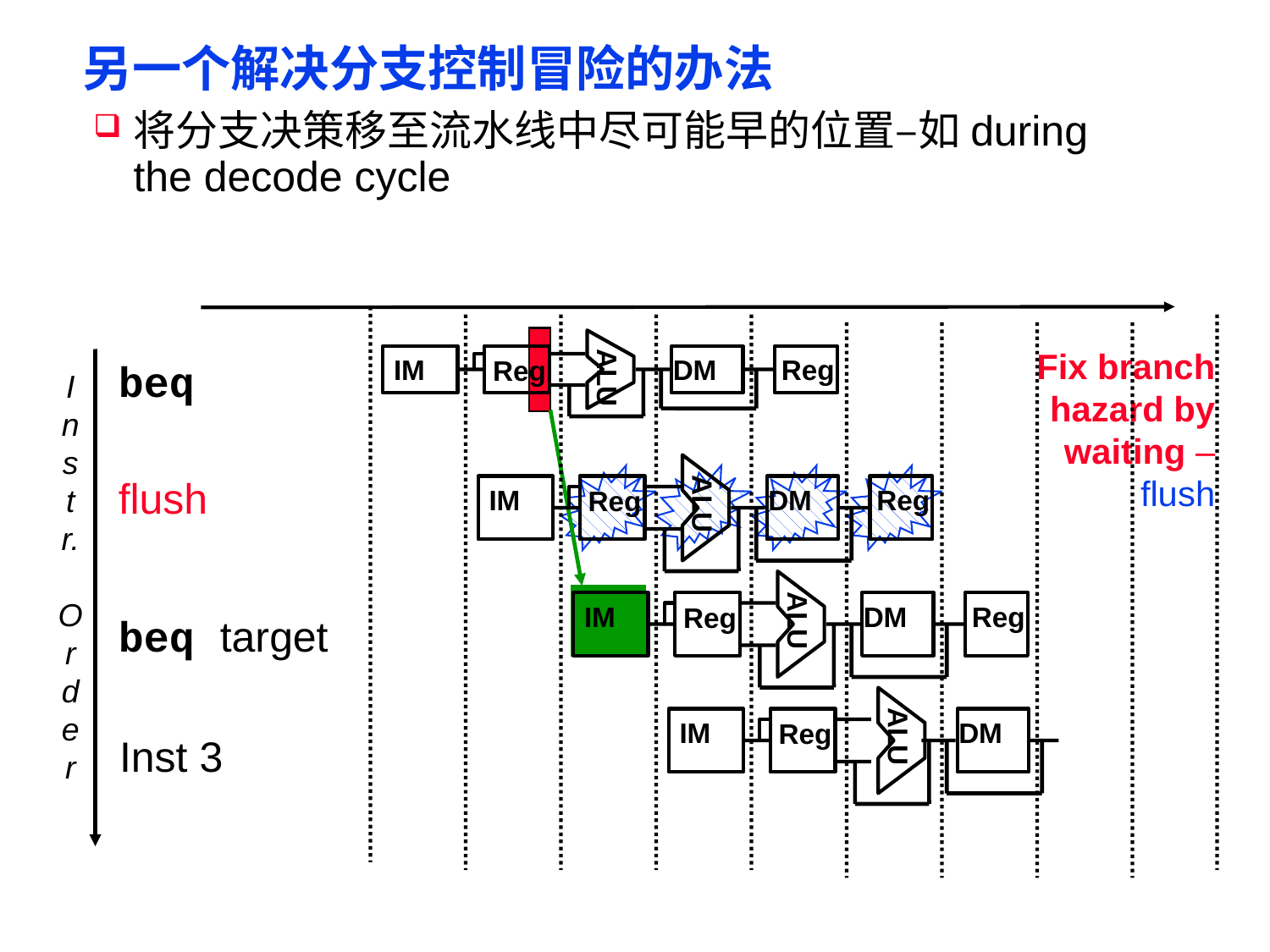

# 另一个解决分支控制冒险的办法
将分支决策移至流水线中尽可能早的位置–如during the decode cycle

ALU

IM

DM
Reg
Reg

Fix branch hazard by waiting – flush

beq
I
n
s
t
r.

O
r
d
e
r

ALU

IM

DM
Reg
Reg

flush

ALU

IM

DM
Reg
Reg

beq target

ALU

IM

DM
Reg

 Inst 3